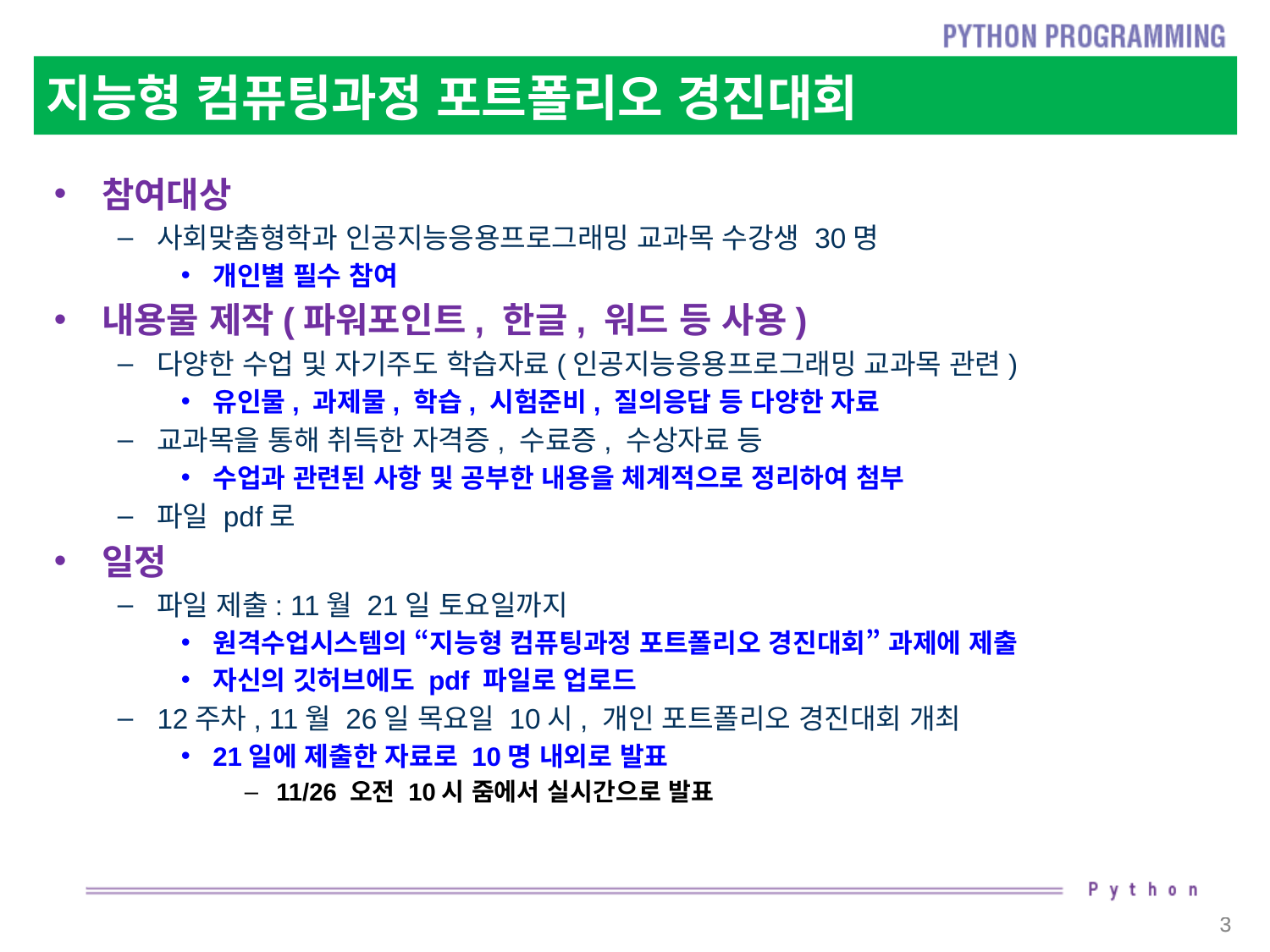

# 지능형 컴퓨팅과정 포트폴리오 경진대회
참여대상
사회맞춤형학과 인공지능응용프로그래밍 교과목 수강생 30명
개인별 필수 참여
내용물 제작(파워포인트, 한글, 워드 등 사용)
다양한 수업 및 자기주도 학습자료(인공지능응용프로그래밍 교과목 관련)
유인물, 과제물, 학습, 시험준비, 질의응답 등 다양한 자료
교과목을 통해 취득한 자격증, 수료증, 수상자료 등
수업과 관련된 사항 및 공부한 내용을 체계적으로 정리하여 첨부
파일 pdf로
일정
파일 제출: 11월 21일 토요일까지
원격수업시스템의 “지능형 컴퓨팅과정 포트폴리오 경진대회” 과제에 제출
자신의 깃허브에도 pdf 파일로 업로드
12주차, 11월 26일 목요일 10시, 개인 포트폴리오 경진대회 개최
21일에 제출한 자료로 10명 내외로 발표
11/26 오전 10시 줌에서 실시간으로 발표
3